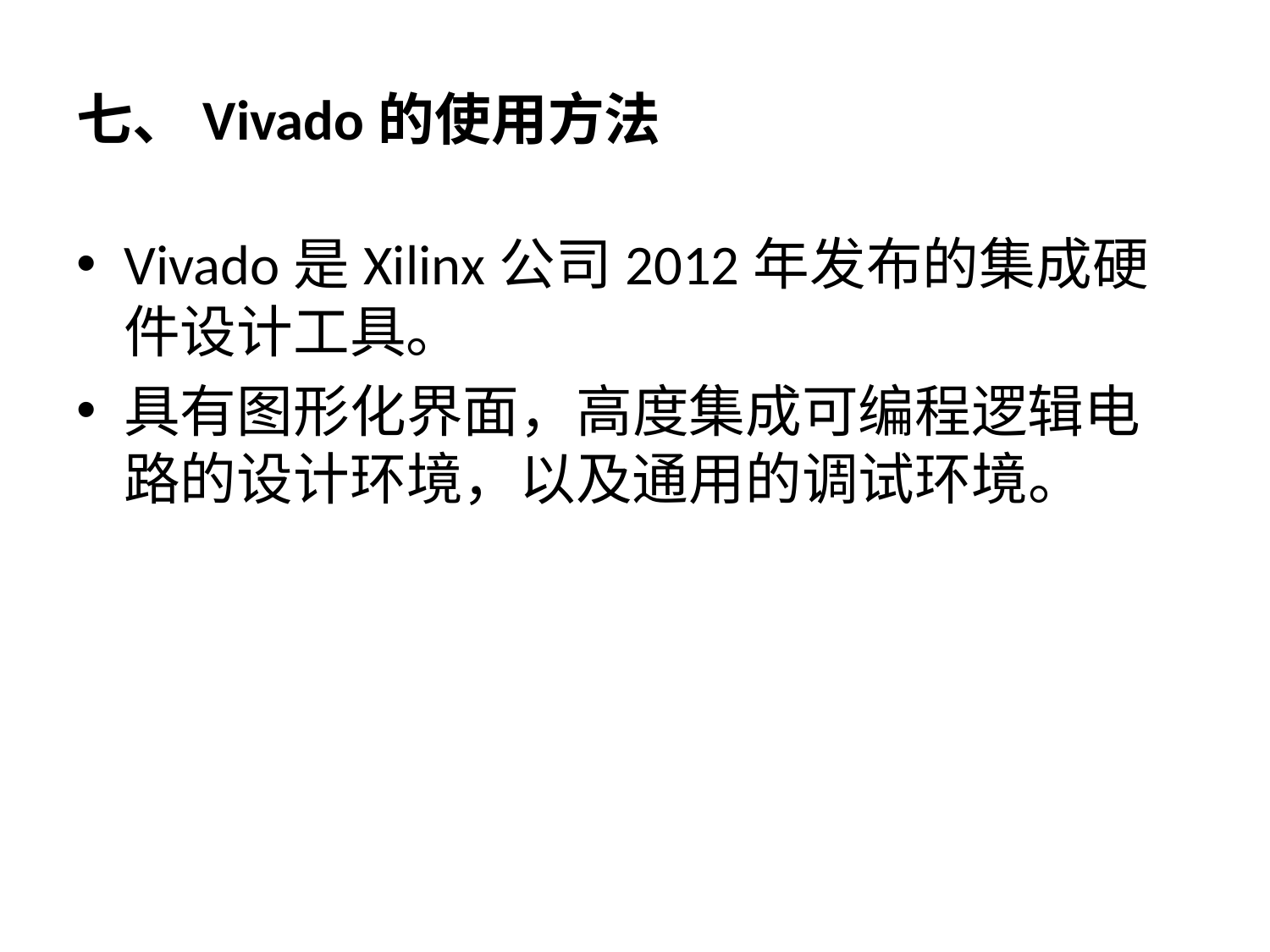

# 七、Vivado的使用方法
Vivado是Xilinx公司2012年发布的集成硬件设计工具。
具有图形化界面，高度集成可编程逻辑电路的设计环境，以及通用的调试环境。